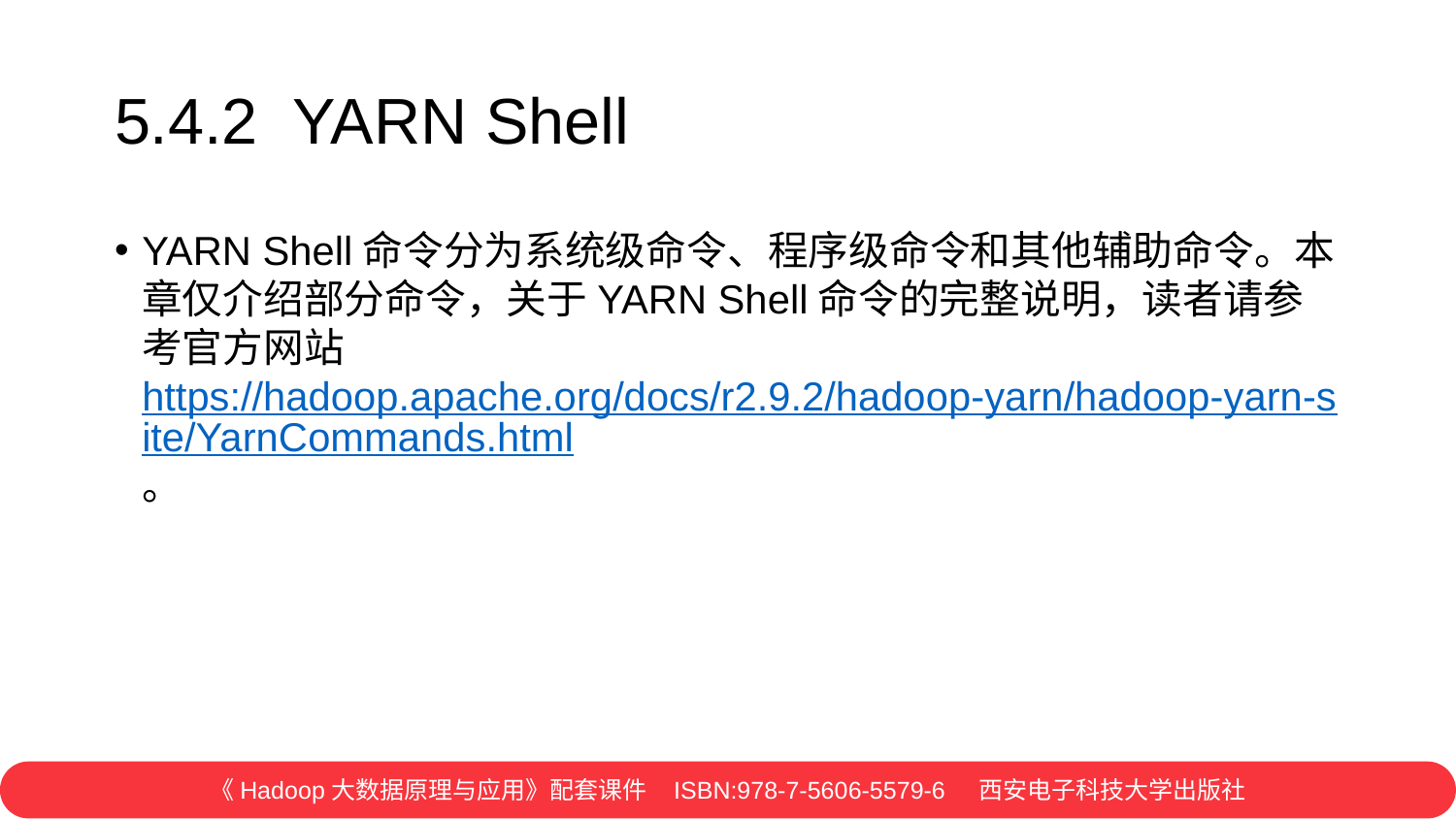

# 5.4.2  YARN Shell
YARN Shell命令分为系统级命令、程序级命令和其他辅助命令。本章仅介绍部分命令，关于YARN Shell命令的完整说明，读者请参考官方网站https://hadoop.apache.org/docs/r2.9.2/hadoop-yarn/hadoop-yarn-site/YarnCommands.html。